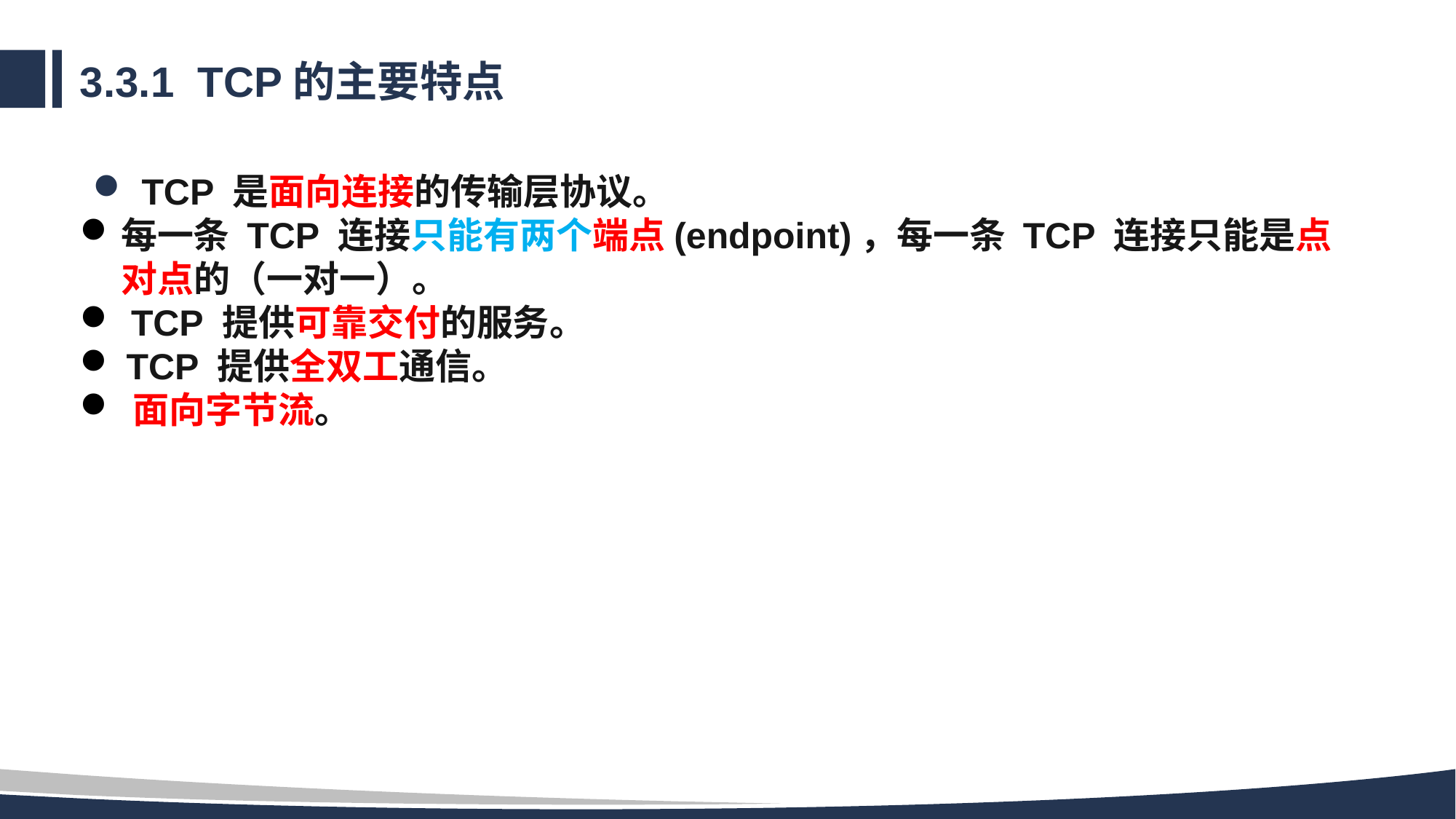

# 3.3.1  TCP的主要特点
 TCP 是面向连接的传输层协议。
每一条 TCP 连接只能有两个端点(endpoint)，每一条 TCP 连接只能是点对点的（一对一）。
 TCP 提供可靠交付的服务。
 TCP 提供全双工通信。
 面向字节流。